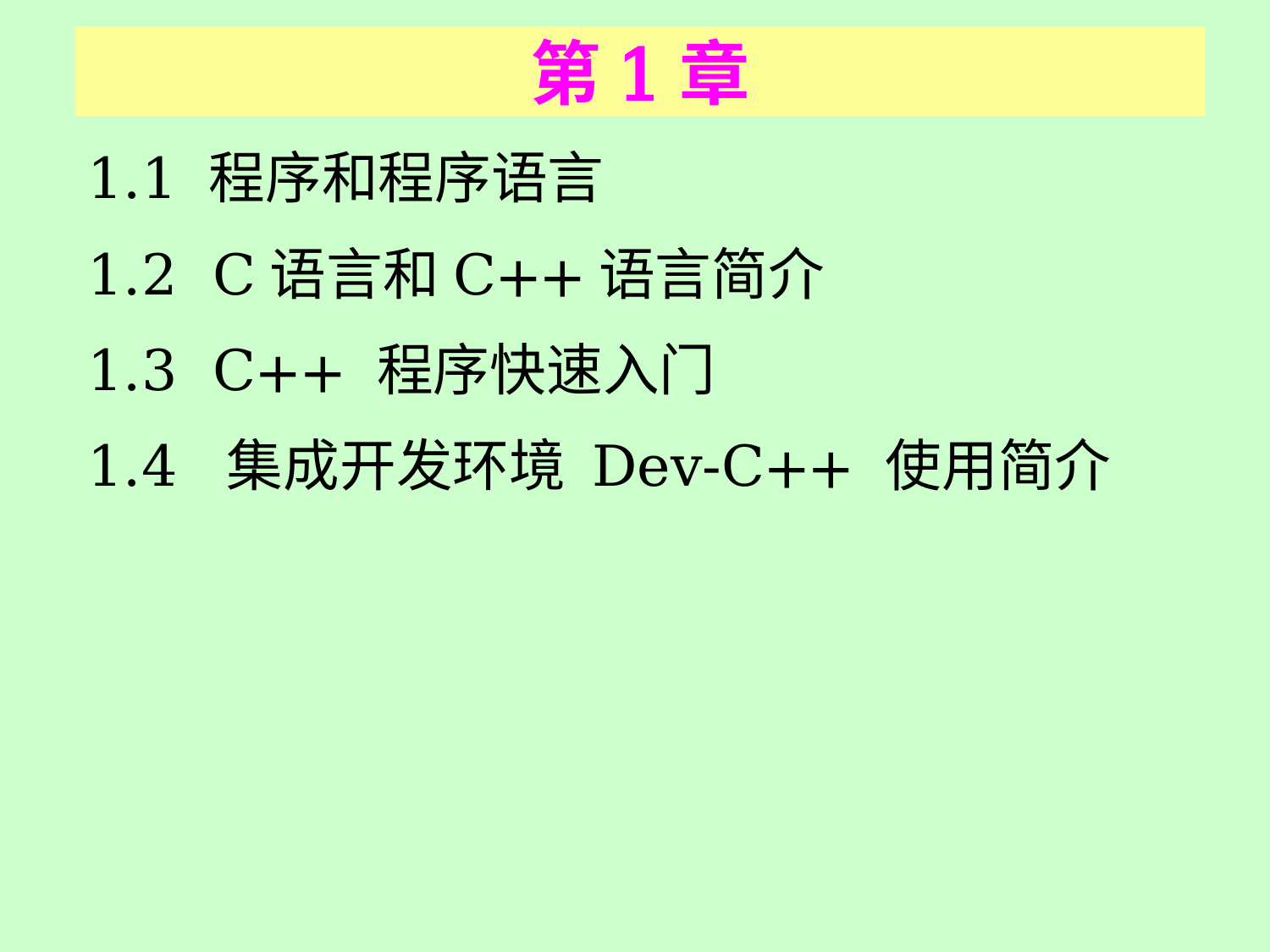

# 第1章
1.1 程序和程序语言
1.2  C语言和C++语言简介
1.3  C++ 程序快速入门
1.4  集成开发环境 Dev-C++ 使用简介
5